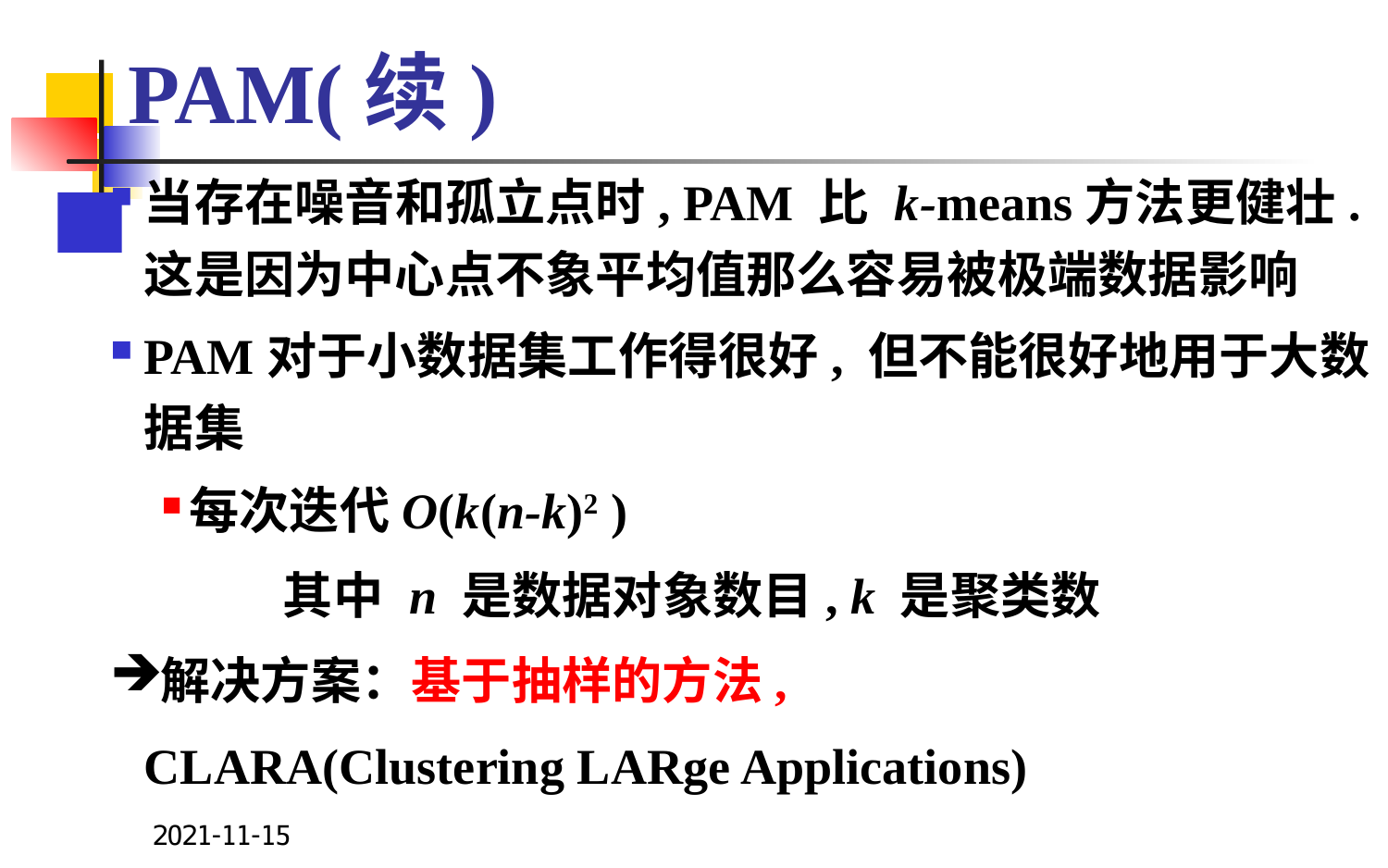

# PAM(续)
当存在噪音和孤立点时, PAM 比 k-means方法更健壮. 这是因为中心点不象平均值那么容易被极端数据影响
PAM对于小数据集工作得很好, 但不能很好地用于大数据集
每次迭代O(k(n-k)2 )
		其中 n 是数据对象数目, k 是聚类数
解决方案：基于抽样的方法,
	CLARA(Clustering LARge Applications)
2021-11-15